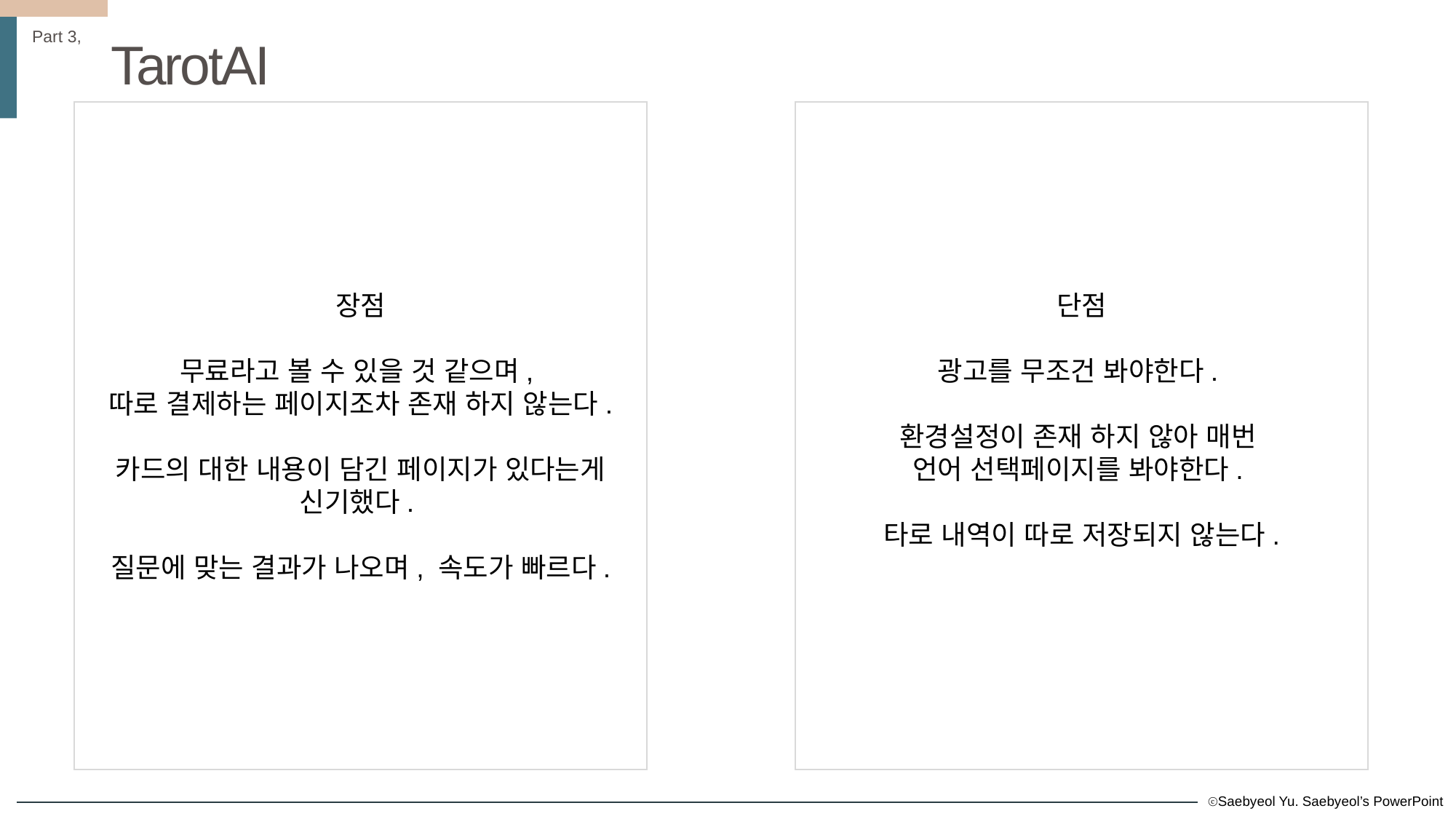

Part 3,
TarotAI
단점

광고를 무조건 봐야한다.

환경설정이 존재 하지 않아 매번
언어 선택페이지를 봐야한다.

타로 내역이 따로 저장되지 않는다.

장점

무료라고 볼 수 있을 것 같으며,
따로 결제하는 페이지조차 존재 하지 않는다.

카드의 대한 내용이 담긴 페이지가 있다는게 신기했다.

질문에 맞는 결과가 나오며, 속도가 빠르다.